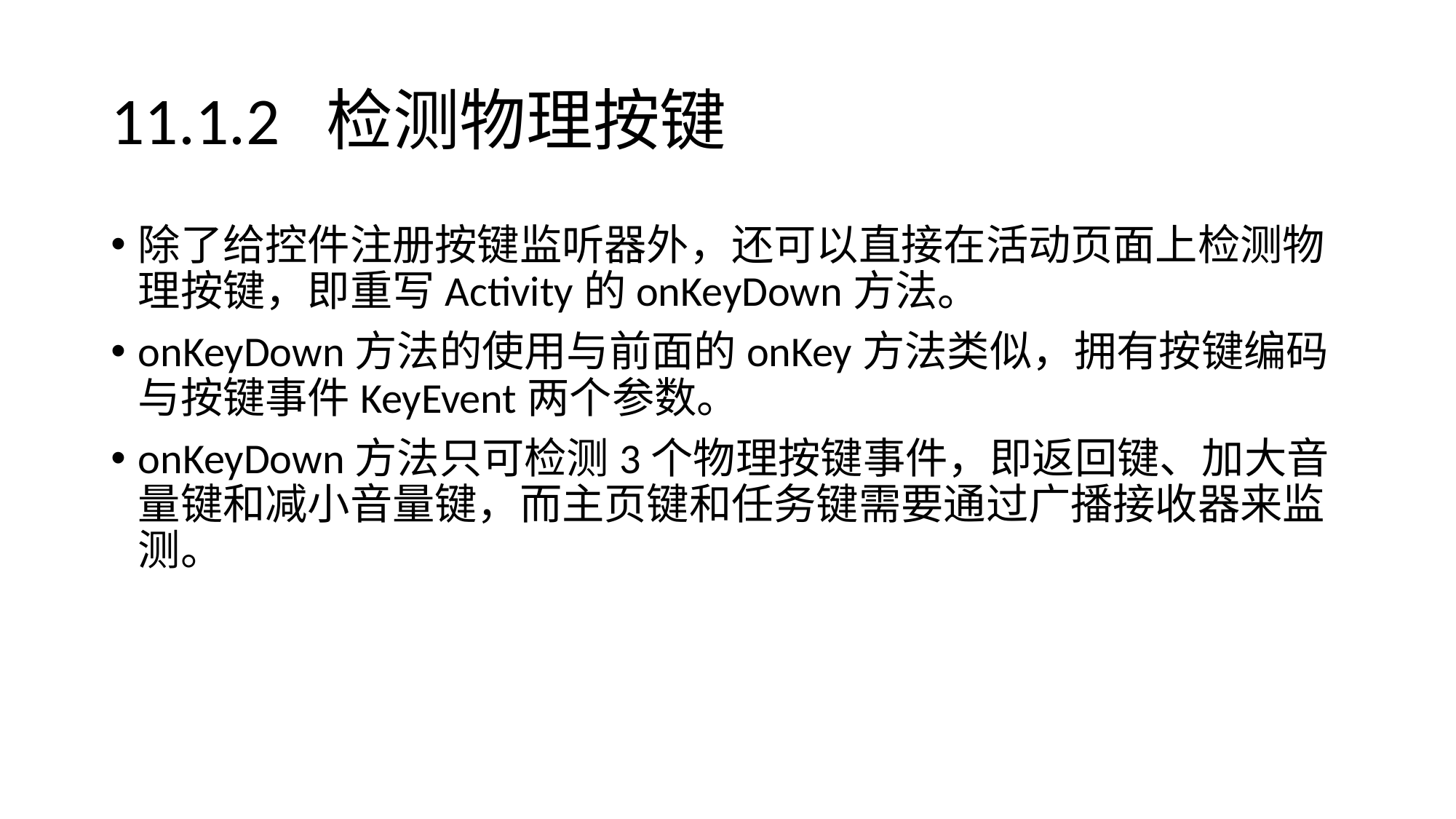

# 11.1.2  检测物理按键
除了给控件注册按键监听器外，还可以直接在活动页面上检测物理按键，即重写Activity的onKeyDown方法。
onKeyDown方法的使用与前面的onKey方法类似，拥有按键编码与按键事件KeyEvent两个参数。
onKeyDown方法只可检测3个物理按键事件，即返回键、加大音量键和减小音量键，而主页键和任务键需要通过广播接收器来监测。